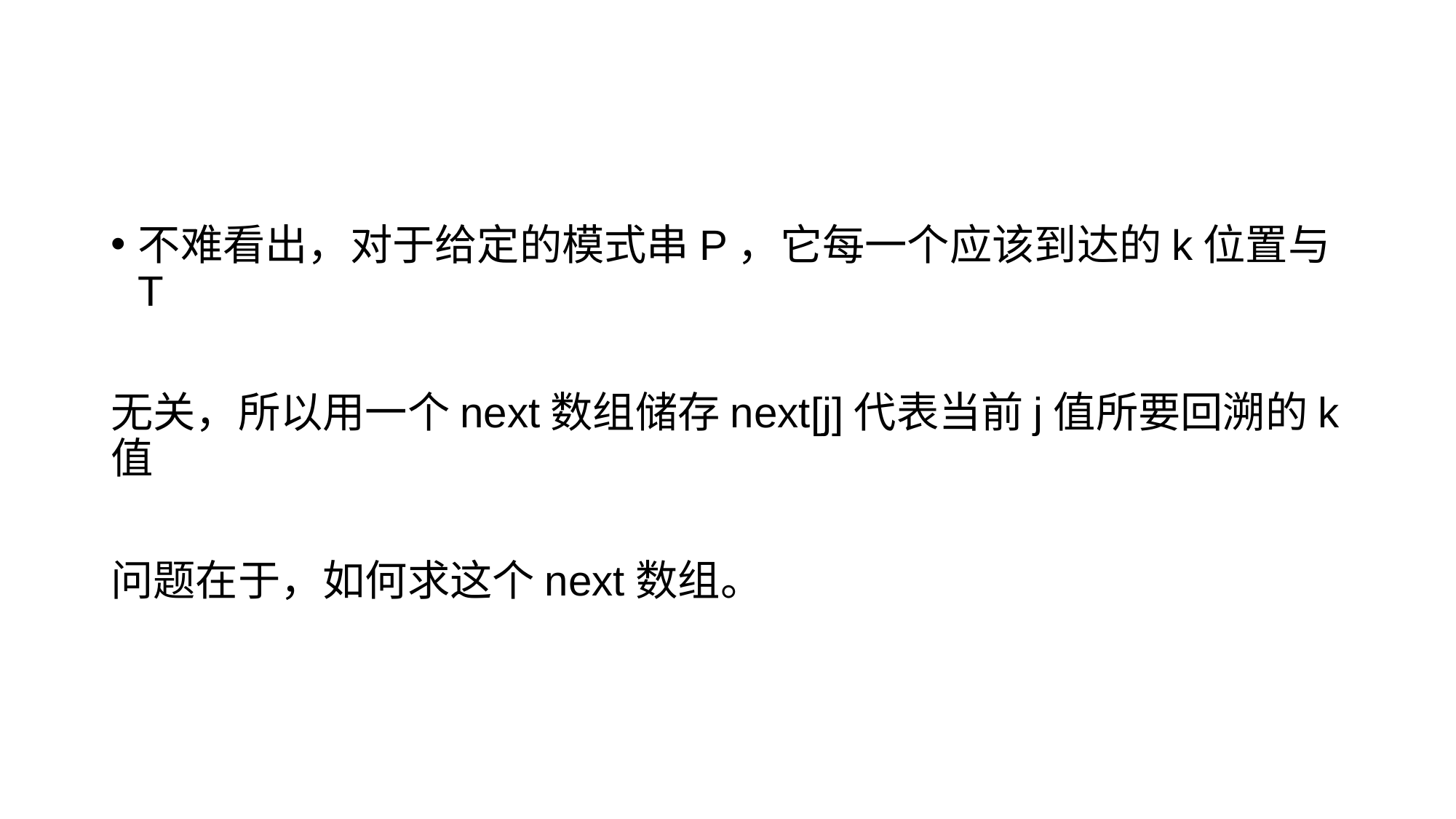

不难看出，对于给定的模式串P，它每一个应该到达的k位置与T

无关，所以用一个next数组储存next[j]代表当前j值所要回溯的k值

问题在于，如何求这个next数组。